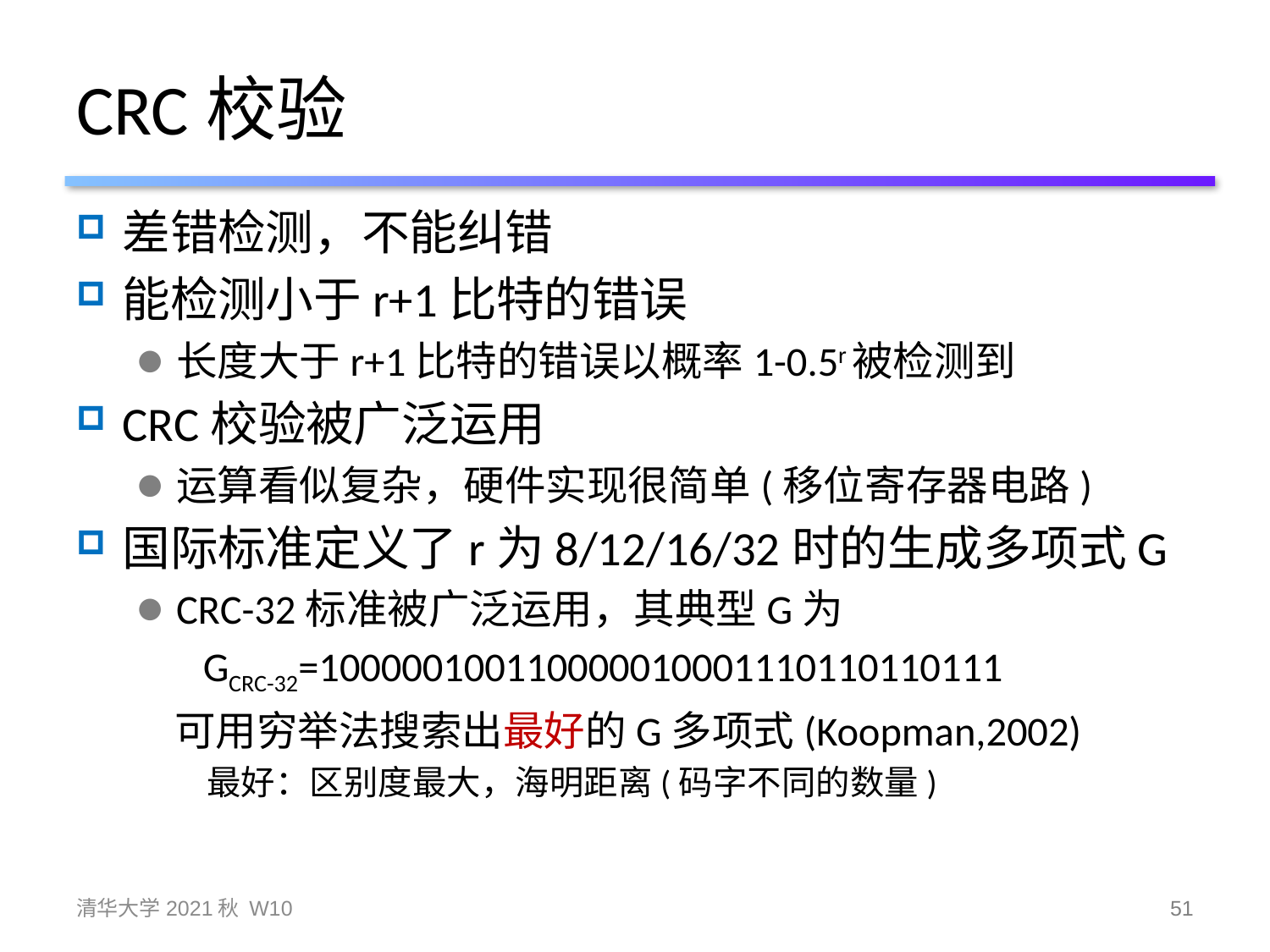

# CRC校验
差错检测，不能纠错
能检测小于r+1比特的错误
长度大于r+1比特的错误以概率1-0.5r被检测到
CRC校验被广泛运用
运算看似复杂，硬件实现很简单(移位寄存器电路)
国际标准定义了r为8/12/16/32时的生成多项式G
CRC-32标准被广泛运用，其典型G为
       GCRC-32=100000100110000010001110110110111
   可用穷举法搜索出最好的G多项式(Koopman,2002)
        最好：区别度最大，海明距离(码字不同的数量)
清华大学2021秋 W10
51